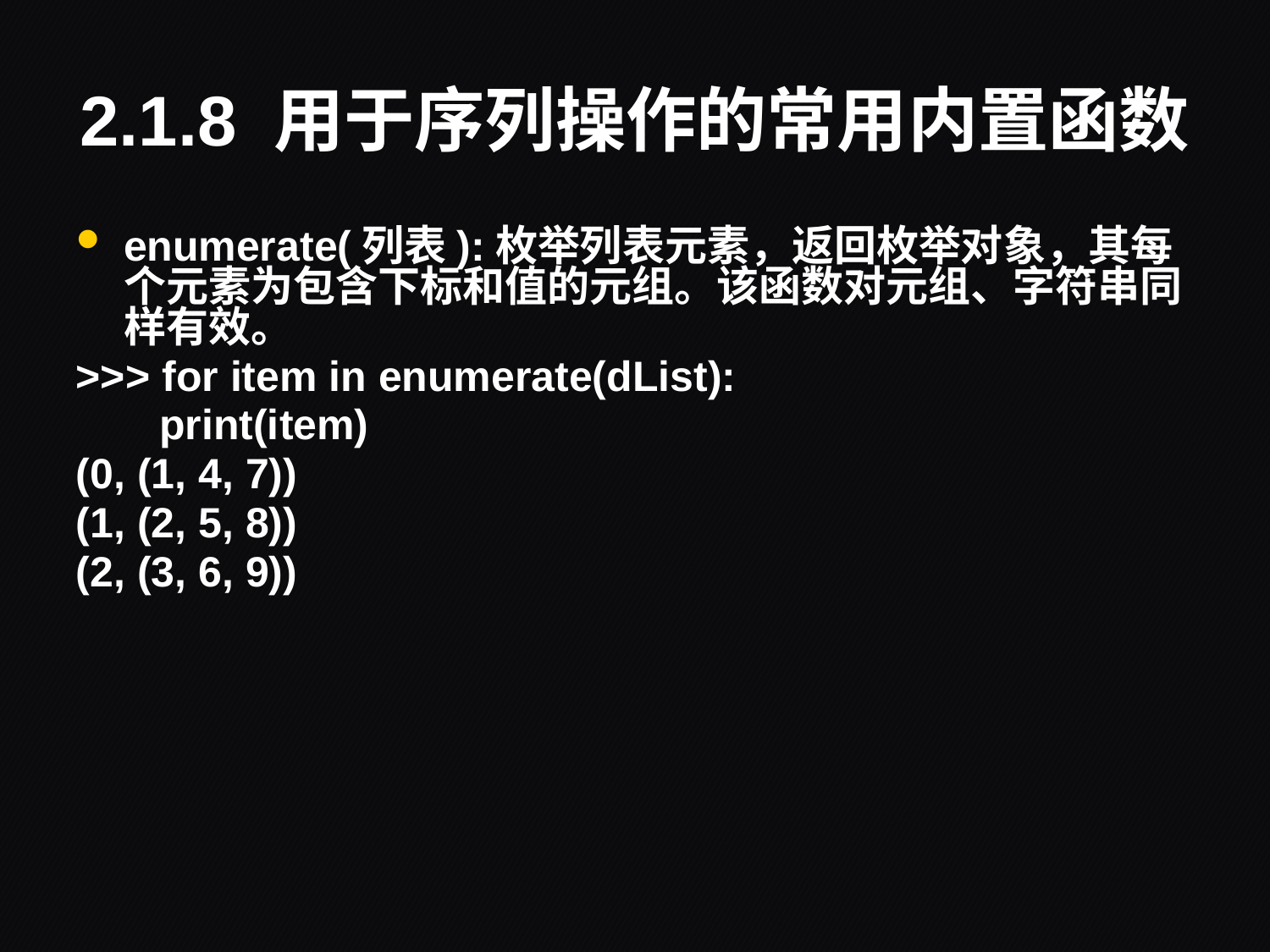

# 2.1.8 用于序列操作的常用内置函数
enumerate(列表):枚举列表元素，返回枚举对象，其每个元素为包含下标和值的元组。该函数对元组、字符串同样有效。
>>> for item in enumerate(dList):
	   print(item)
(0, (1, 4, 7))
(1, (2, 5, 8))
(2, (3, 6, 9))